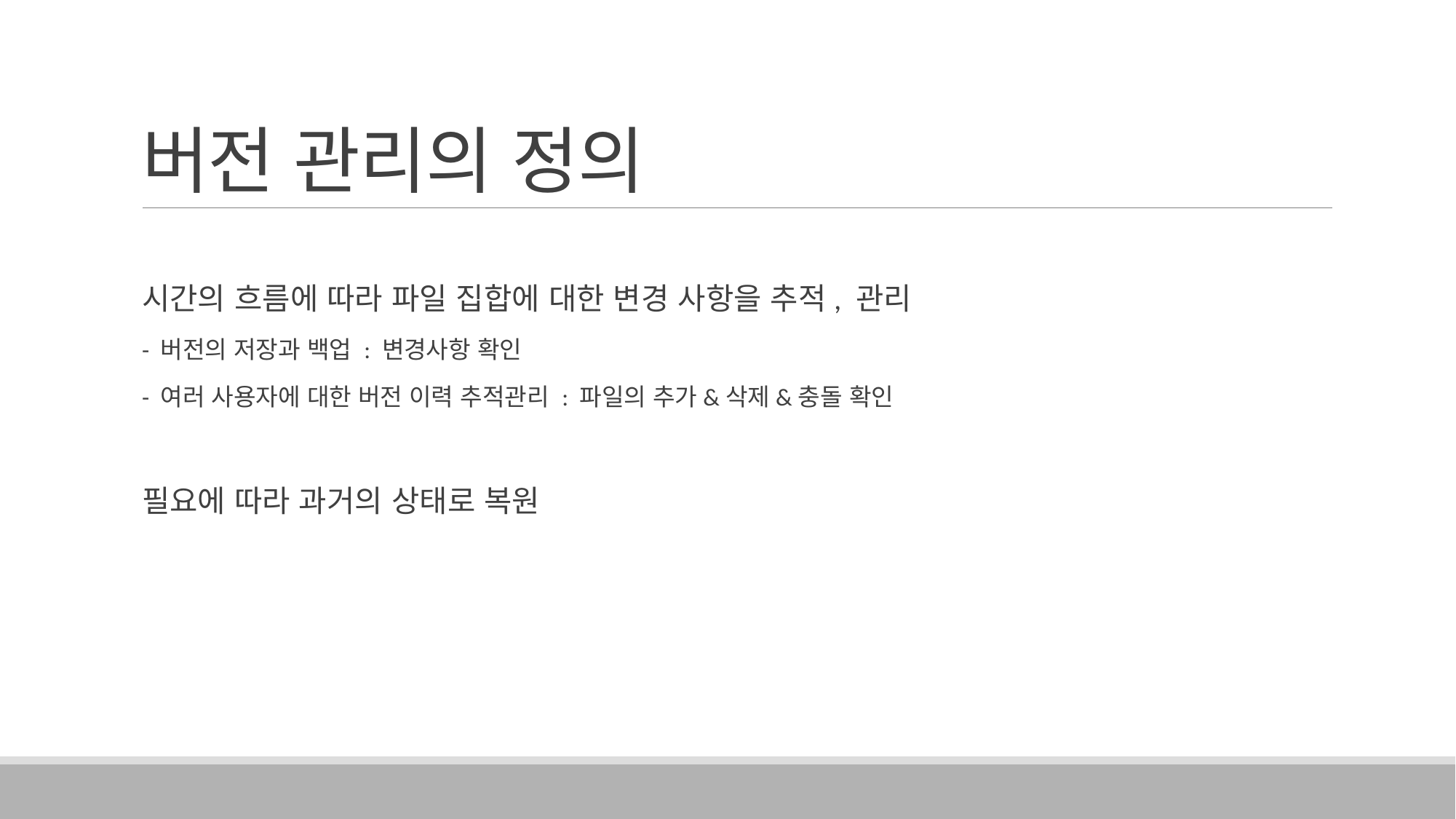

# 버전 관리의 정의

시간의 흐름에 따라 파일 집합에 대한 변경 사항을 추적, 관리
- 버전의 저장과 백업 : 변경사항 확인
- 여러 사용자에 대한 버전 이력 추적관리 : 파일의 추가&삭제&충돌 확인

필요에 따라 과거의 상태로 복원